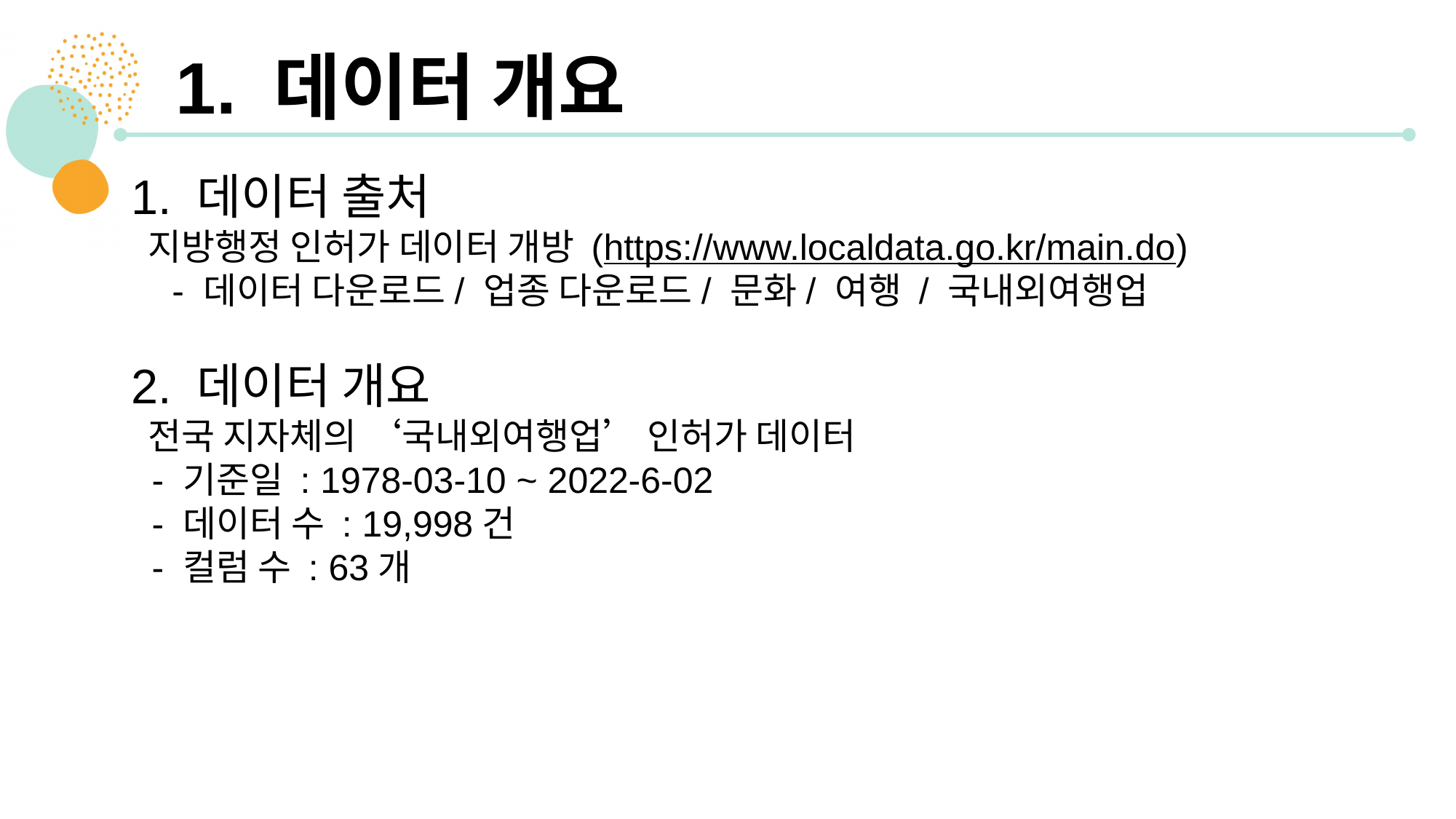

1. 데이터 개요
1. 데이터 출처
 지방행정 인허가 데이터 개방 (https://www.localdata.go.kr/main.do)
    - 데이터 다운로드/ 업종 다운로드/ 문화/ 여행 / 국내외여행업

2. 데이터 개요
 전국 지자체의 ‘국내외여행업’ 인허가 데이터
  - 기준일 : 1978-03-10 ~ 2022-6-02
  - 데이터 수 : 19,998건
  - 컬럼 수 : 63개